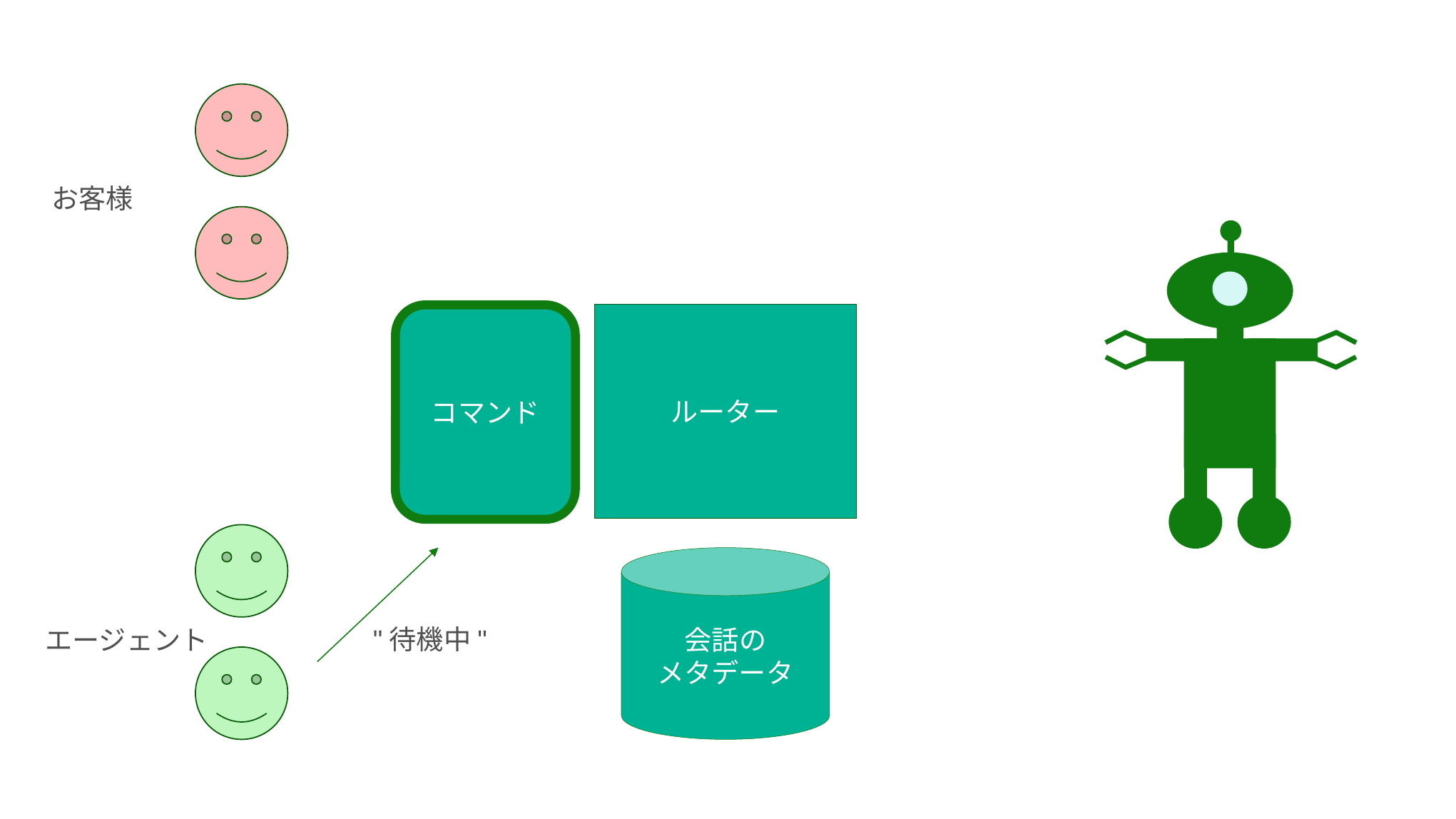

お客様

ルーター
コマンド

会話の
メタデータ
"待機中"
エージェント